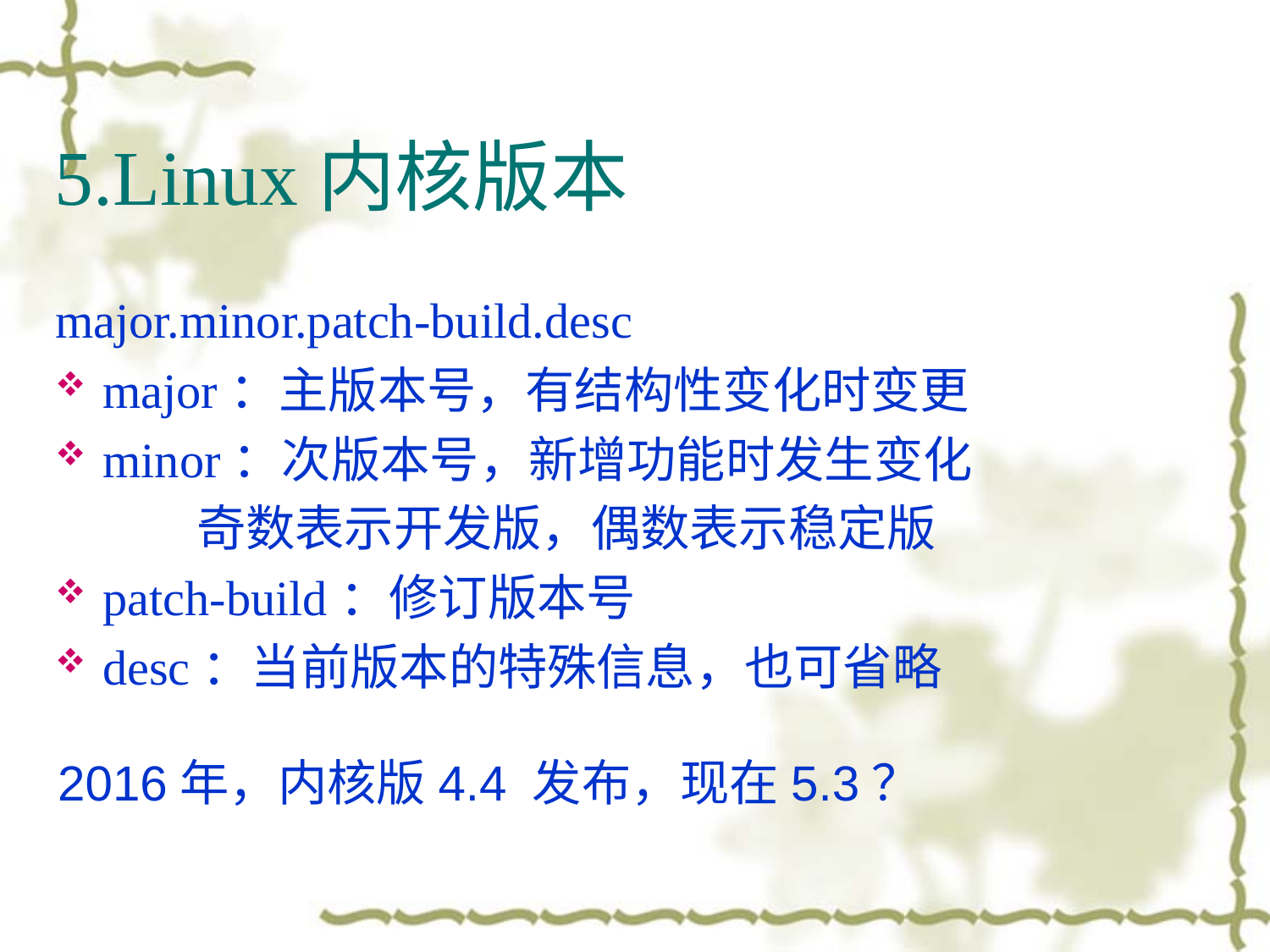

# 5.Linux内核版本
major.minor.patch-build.desc
major：主版本号，有结构性变化时变更
minor：次版本号，新增功能时发生变化
      奇数表示开发版，偶数表示稳定版
patch-build：修订版本号
desc：当前版本的特殊信息，也可省略
2016年，内核版4.4 发布，现在5.3？